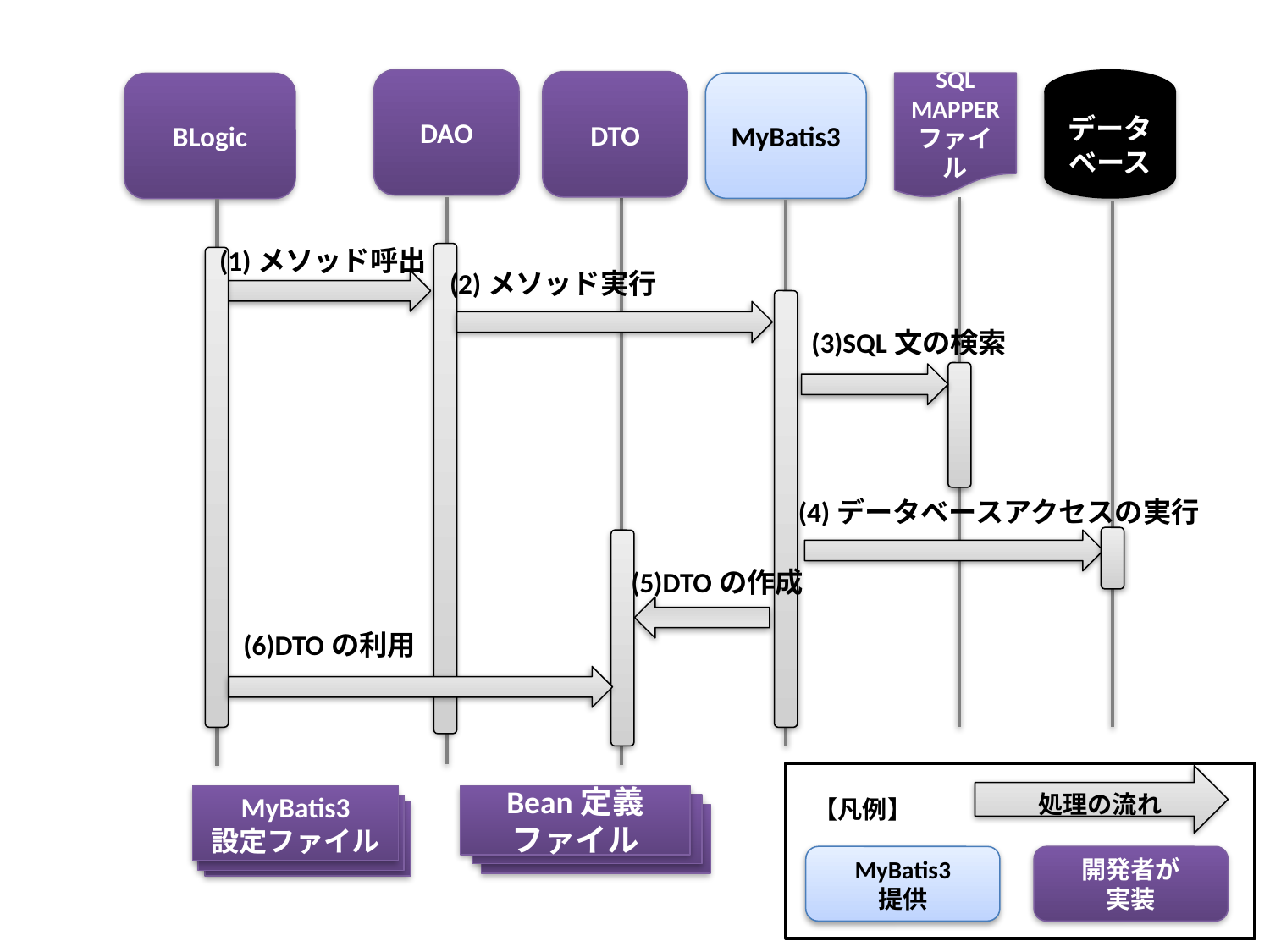

DAO
データ
ベース
DTO
MyBatis3
SQL
MAPPER
ファイル
BLogic
(1)メソッド呼出

(2)メソッド実行

(3)SQL文の検索

(4)データベースアクセスの実行

(5)DTOの作成

(6)DTOの利用

処理の流れ
MyBatis3
設定ファイル

Bean定義
ファイル

【凡例】
MyBatis3
提供
開発者が
実装